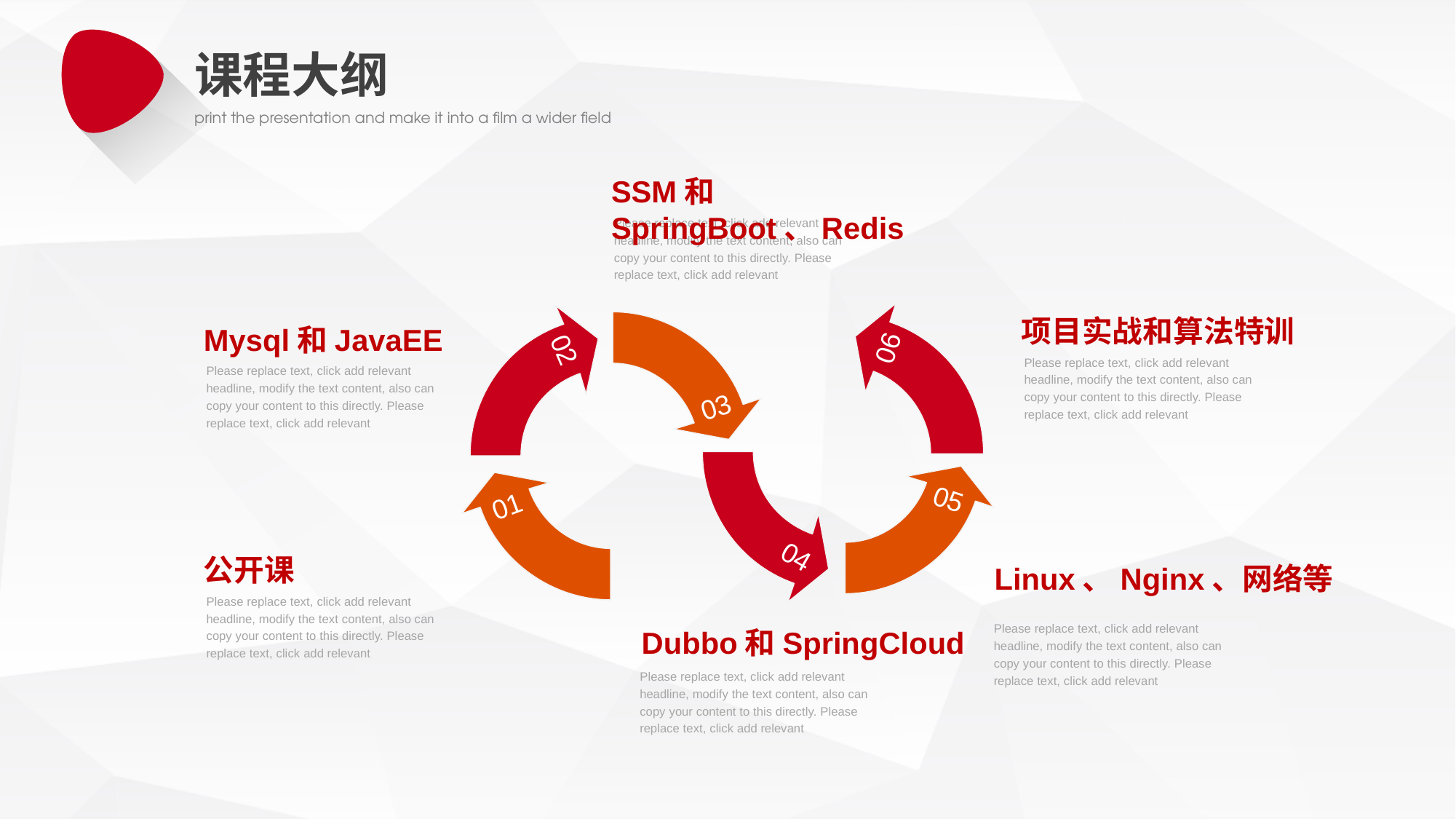

课程大纲
print the presentation and make it into a film a wider field

SSM和SpringBoot、Redis
Please replace text, click add relevant headline, modify the text content, also can copy your content to this directly. Please replace text, click add relevant

06
02
03

05
01
04
项目实战和算法特训
Mysql和JavaEE
Please replace text, click add relevant headline, modify the text content, also can copy your content to this directly. Please replace text, click add relevant
Please replace text, click add relevant headline, modify the text content, also can copy your content to this directly. Please replace text, click add relevant
公开课
Linux、Nginx、网络等
Please replace text, click add relevant headline, modify the text content, also can copy your content to this directly. Please replace text, click add relevant
Please replace text, click add relevant headline, modify the text content, also can copy your content to this directly. Please replace text, click add relevant
Dubbo和SpringCloud
Please replace text, click add relevant headline, modify the text content, also can copy your content to this directly. Please replace text, click add relevant